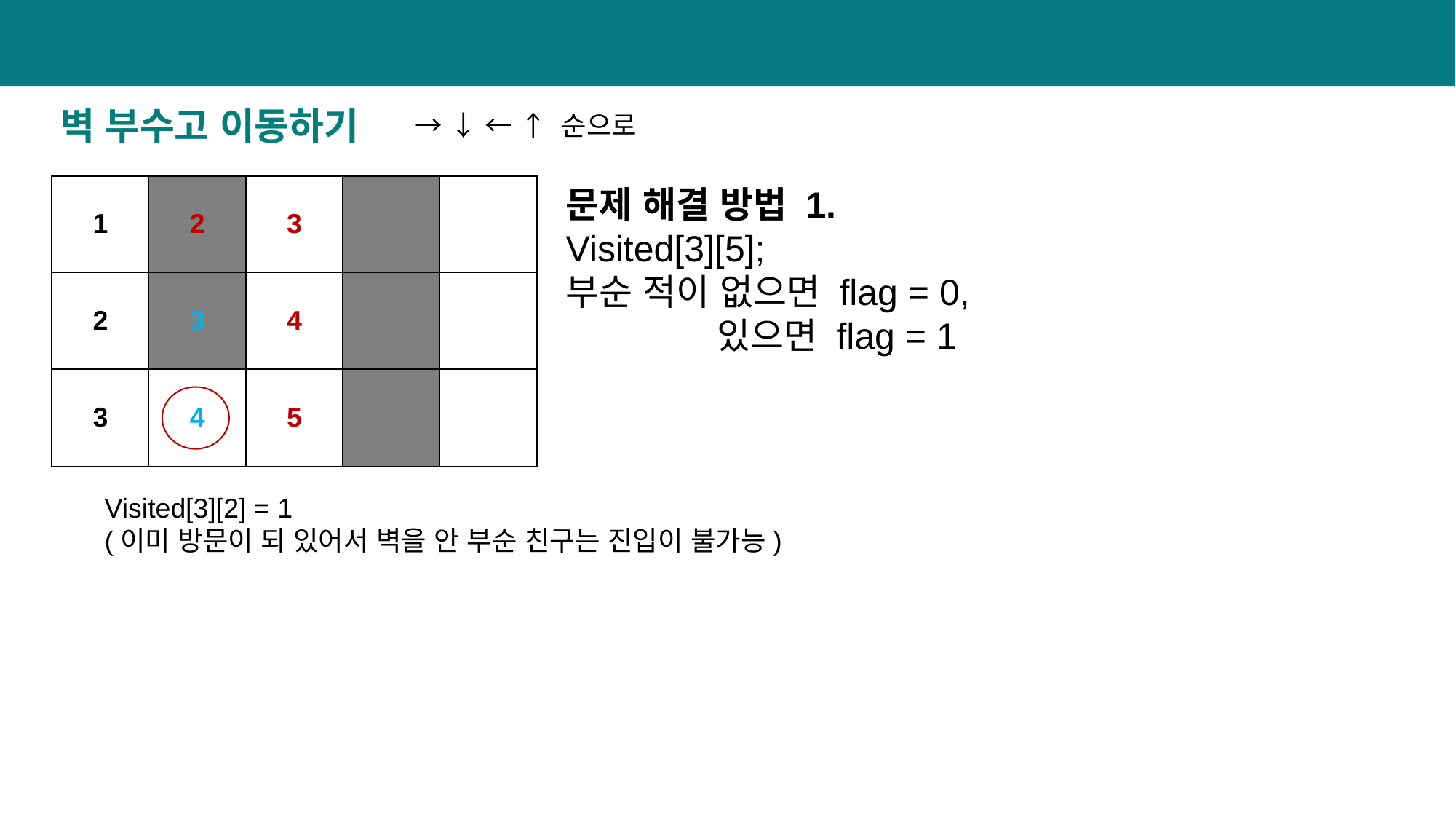

벽 부수고 이동하기
→ ↓ ← ↑ 순으로
| 1 | 2 | 3 |  |  |
| --- | --- | --- | --- | --- |
| 2 | 3 | 4 |  |  |
| 3 | 4 | 5 |  |  |
문제 해결 방법 1.
Visited[3][5];
부순 적이 없으면 flag = 0,
              있으면 flag = 1

Visited[3][2] = 1
(이미 방문이 되 있어서 벽을 안 부순 친구는 진입이 불가능)